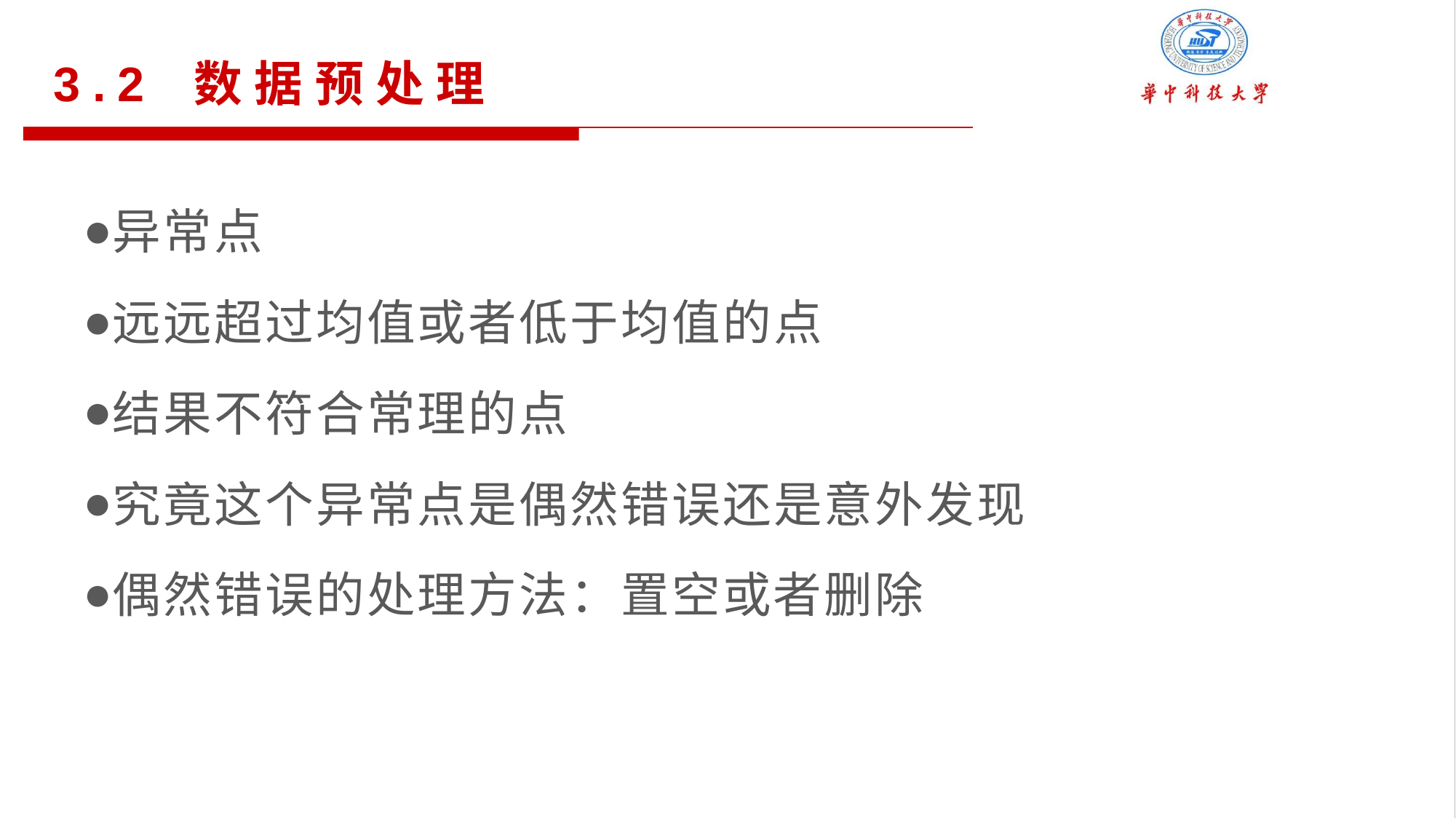

3.2 数据预处理

异常点
远远超过均值或者低于均值的点
结果不符合常理的点
究竟这个异常点是偶然错误还是意外发现
偶然错误的处理方法：置空或者删除